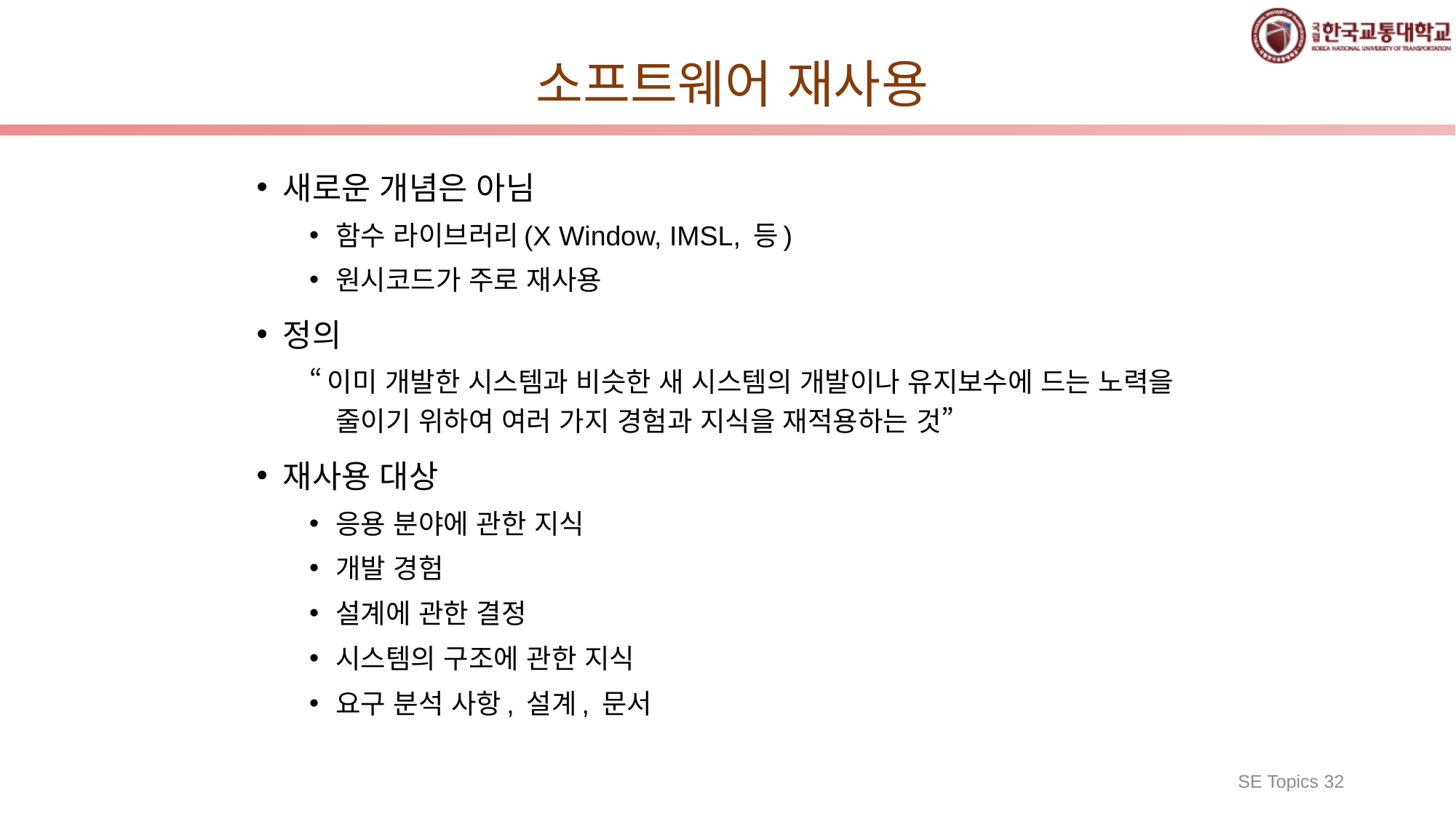

# 소프트웨어 재사용
새로운 개념은 아님
함수 라이브러리(X Window, IMSL, 등)
원시코드가 주로 재사용
정의
“이미 개발한 시스템과 비슷한 새 시스템의 개발이나 유지보수에 드는 노력을 줄이기 위하여 여러 가지 경험과 지식을 재적용하는 것”
재사용 대상
응용 분야에 관한 지식
개발 경험
설계에 관한 결정
시스템의 구조에 관한 지식
요구 분석 사항, 설계, 문서

SE Topics 32